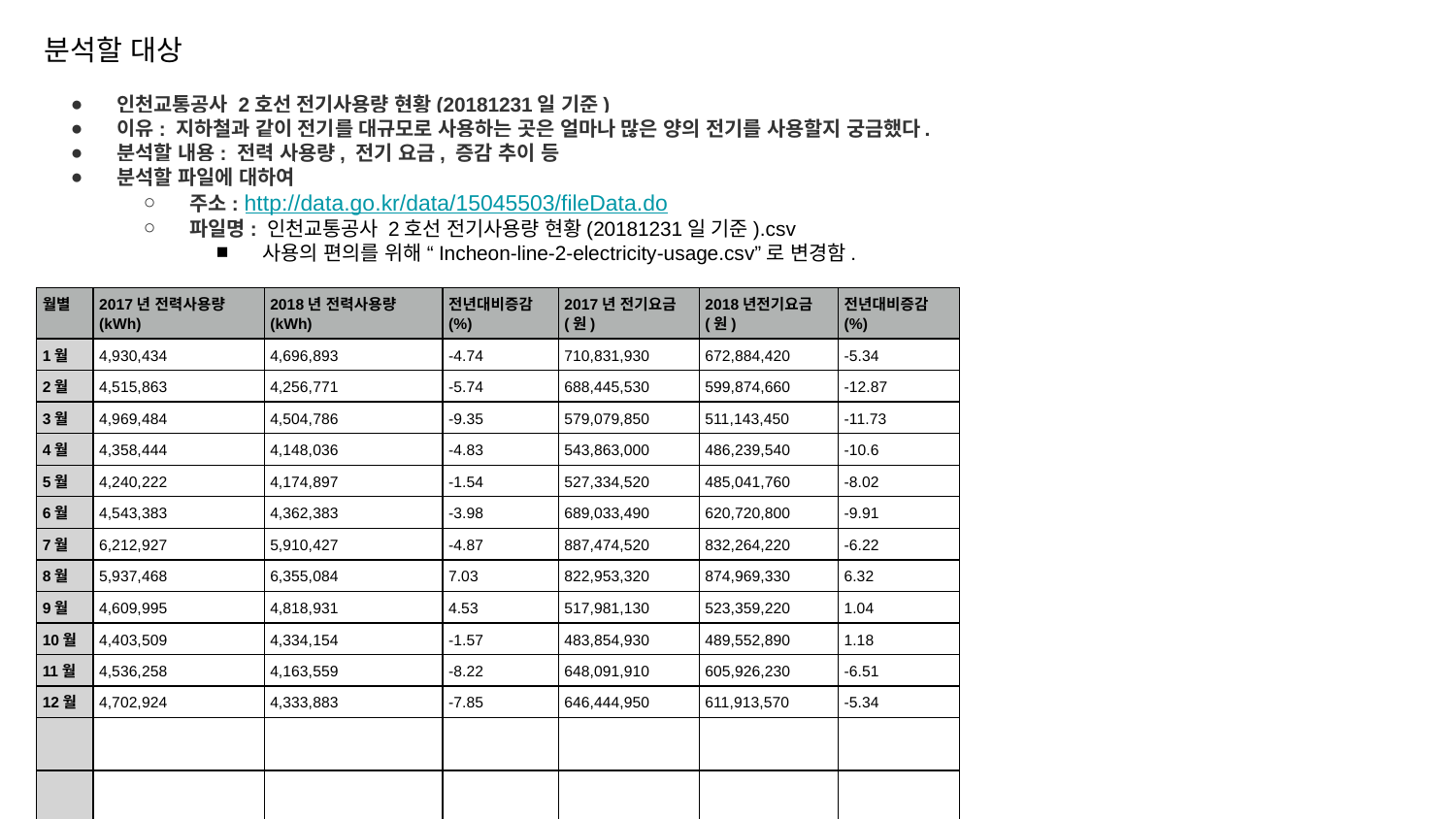

분석할 대상
인천교통공사 2호선 전기사용량 현황(20181231일 기준)
이유: 지하철과 같이 전기를 대규모로 사용하는 곳은 얼마나 많은 양의 전기를 사용할지 궁금했다.
분석할 내용: 전력 사용량, 전기 요금, 증감 추이 등
분석할 파일에 대하여
주소: http://data.go.kr/data/15045503/fileData.do
파일명: 인천교통공사 2호선 전기사용량 현황(20181231일 기준).csv
사용의 편의를 위해 “Incheon-line-2-electricity-usage.csv”로 변경함.
| 월별 | 2017년 전력사용량(kWh) | 2018년 전력사용량(kWh) | 전년대비증감(%) | 2017년 전기요금(원) | 2018년전기요금(원) | 전년대비증감(%) |
| --- | --- | --- | --- | --- | --- | --- |
| 1월 | 4,930,434 | 4,696,893 | -4.74 | 710,831,930 | 672,884,420 | -5.34 |
| 2월 | 4,515,863 | 4,256,771 | -5.74 | 688,445,530 | 599,874,660 | -12.87 |
| 3월 | 4,969,484 | 4,504,786 | -9.35 | 579,079,850 | 511,143,450 | -11.73 |
| 4월 | 4,358,444 | 4,148,036 | -4.83 | 543,863,000 | 486,239,540 | -10.6 |
| 5월 | 4,240,222 | 4,174,897 | -1.54 | 527,334,520 | 485,041,760 | -8.02 |
| 6월 | 4,543,383 | 4,362,383 | -3.98 | 689,033,490 | 620,720,800 | -9.91 |
| 7월 | 6,212,927 | 5,910,427 | -4.87 | 887,474,520 | 832,264,220 | -6.22 |
| 8월 | 5,937,468 | 6,355,084 | 7.03 | 822,953,320 | 874,969,330 | 6.32 |
| 9월 | 4,609,995 | 4,818,931 | 4.53 | 517,981,130 | 523,359,220 | 1.04 |
| 10월 | 4,403,509 | 4,334,154 | -1.57 | 483,854,930 | 489,552,890 | 1.18 |
| 11월 | 4,536,258 | 4,163,559 | -8.22 | 648,091,910 | 605,926,230 | -6.51 |
| 12월 | 4,702,924 | 4,333,883 | -7.85 | 646,444,950 | 611,913,570 | -5.34 |
|  |  |  |  |  |  |  |
|  |  |  |  |  |  |  |